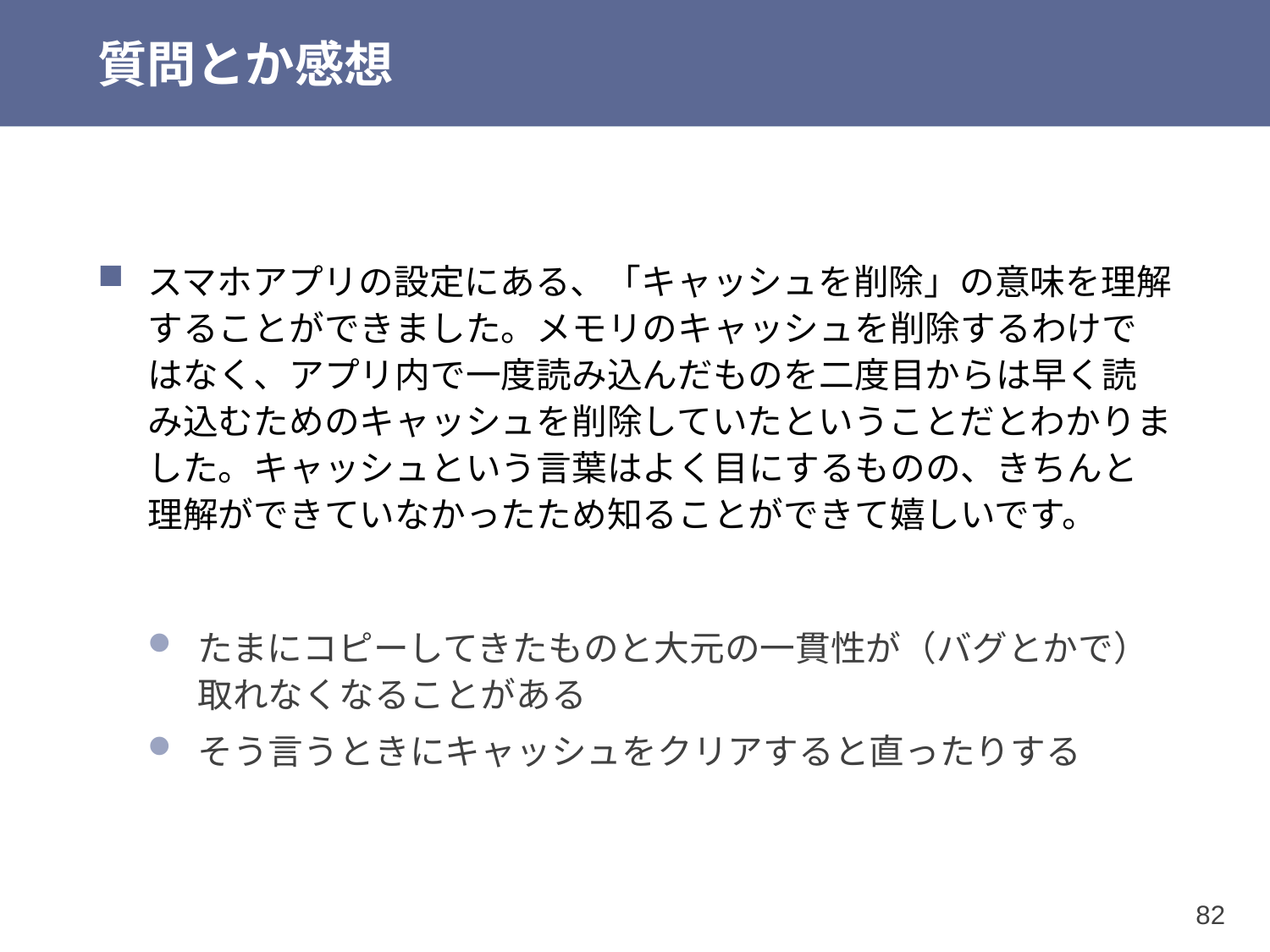

# 質問とか感想
スマホアプリの設定にある、「キャッシュを削除」の意味を理解することができました。メモリのキャッシュを削除するわけではなく、アプリ内で一度読み込んだものを二度目からは早く読み込むためのキャッシュを削除していたということだとわかりました。キャッシュという言葉はよく目にするものの、きちんと理解ができていなかったため知ることができて嬉しいです。

たまにコピーしてきたものと大元の一貫性が（バグとかで）取れなくなることがある
そう言うときにキャッシュをクリアすると直ったりする